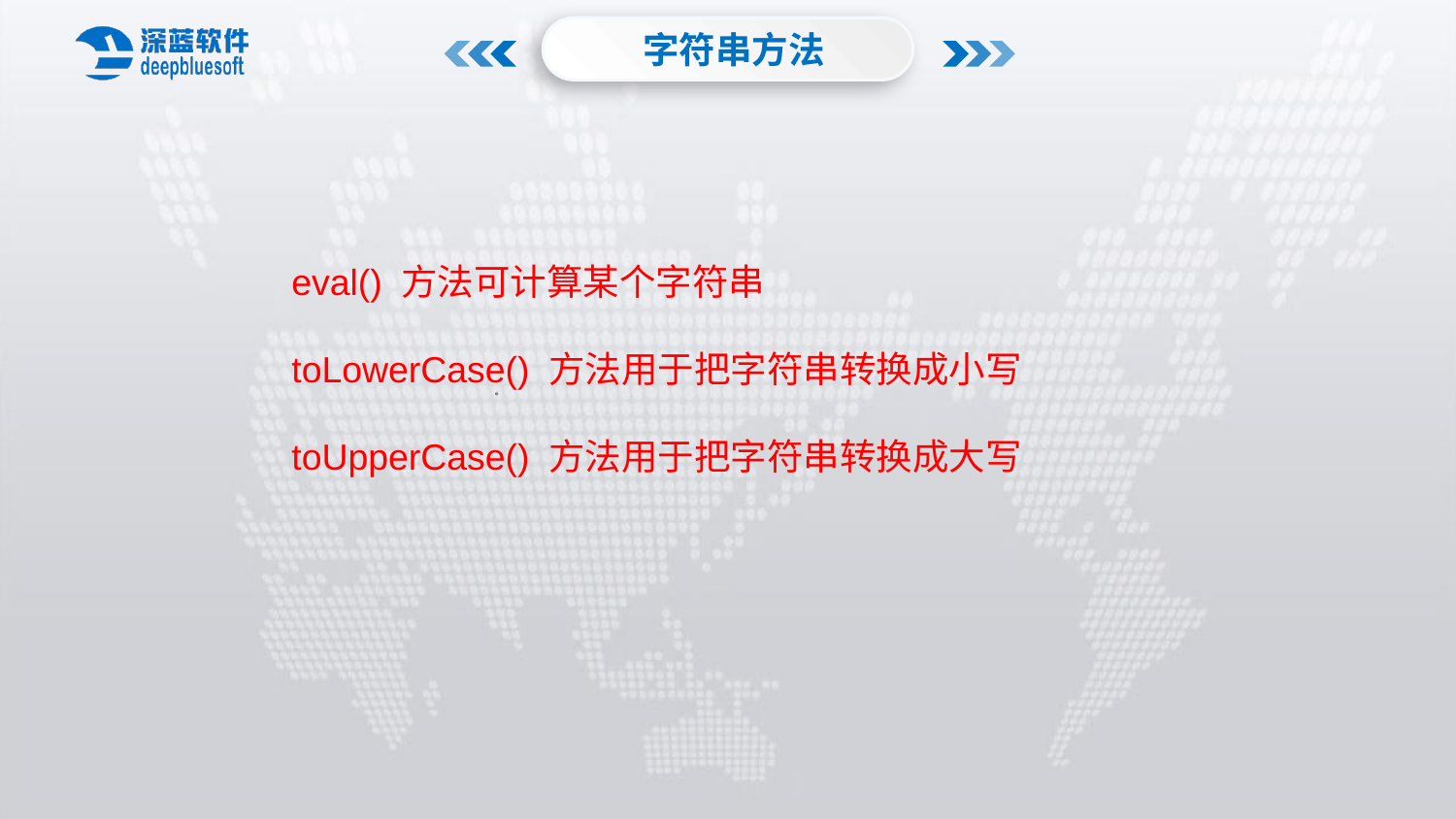

字符串方法

eval() 方法可计算某个字符串

toLowerCase() 方法用于把字符串转换成小写

toUpperCase() 方法用于把字符串转换成大写